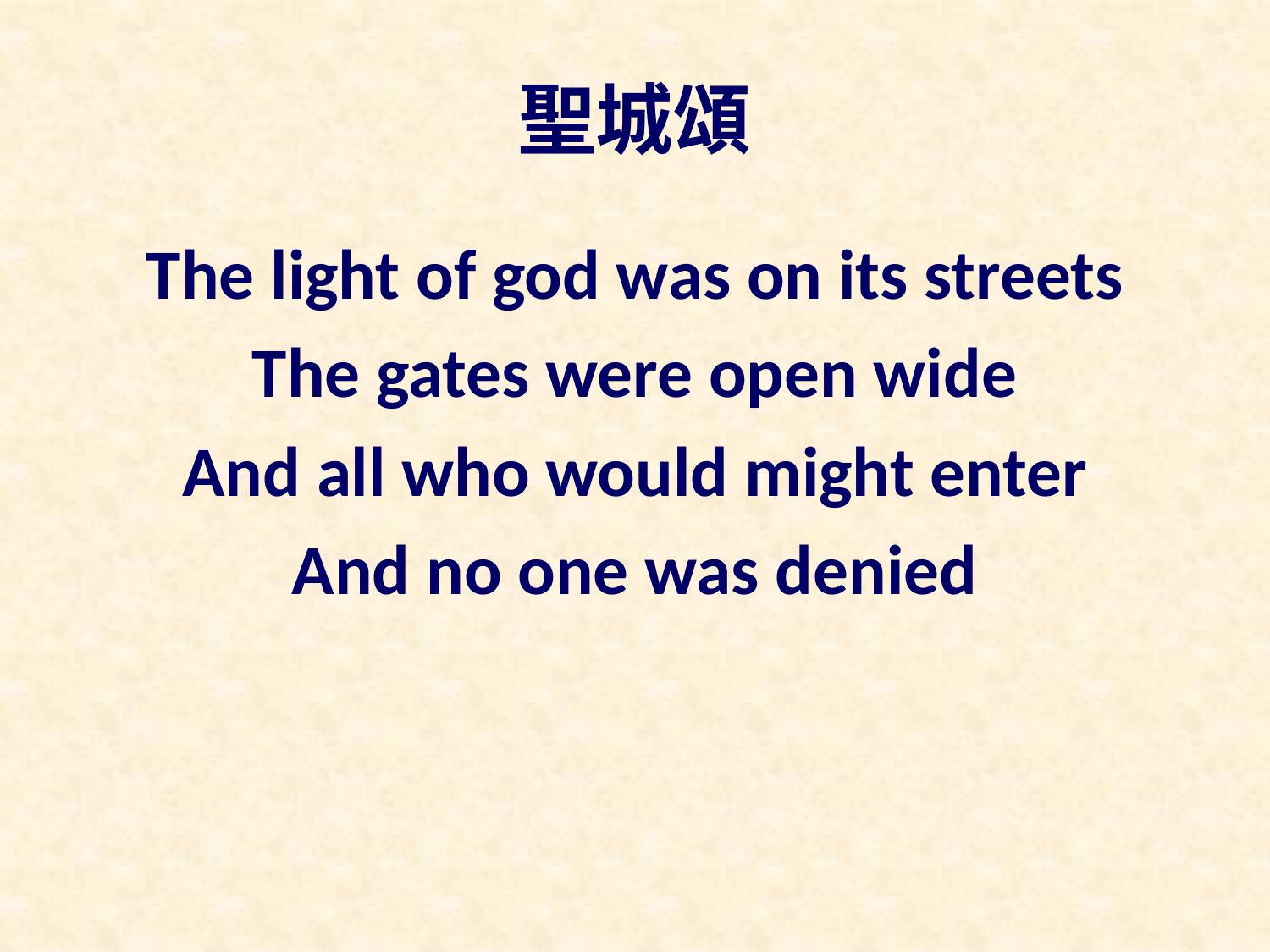

# 聖城頌
The light of god was on its streets
The gates were open wide
And all who would might enter
And no one was denied